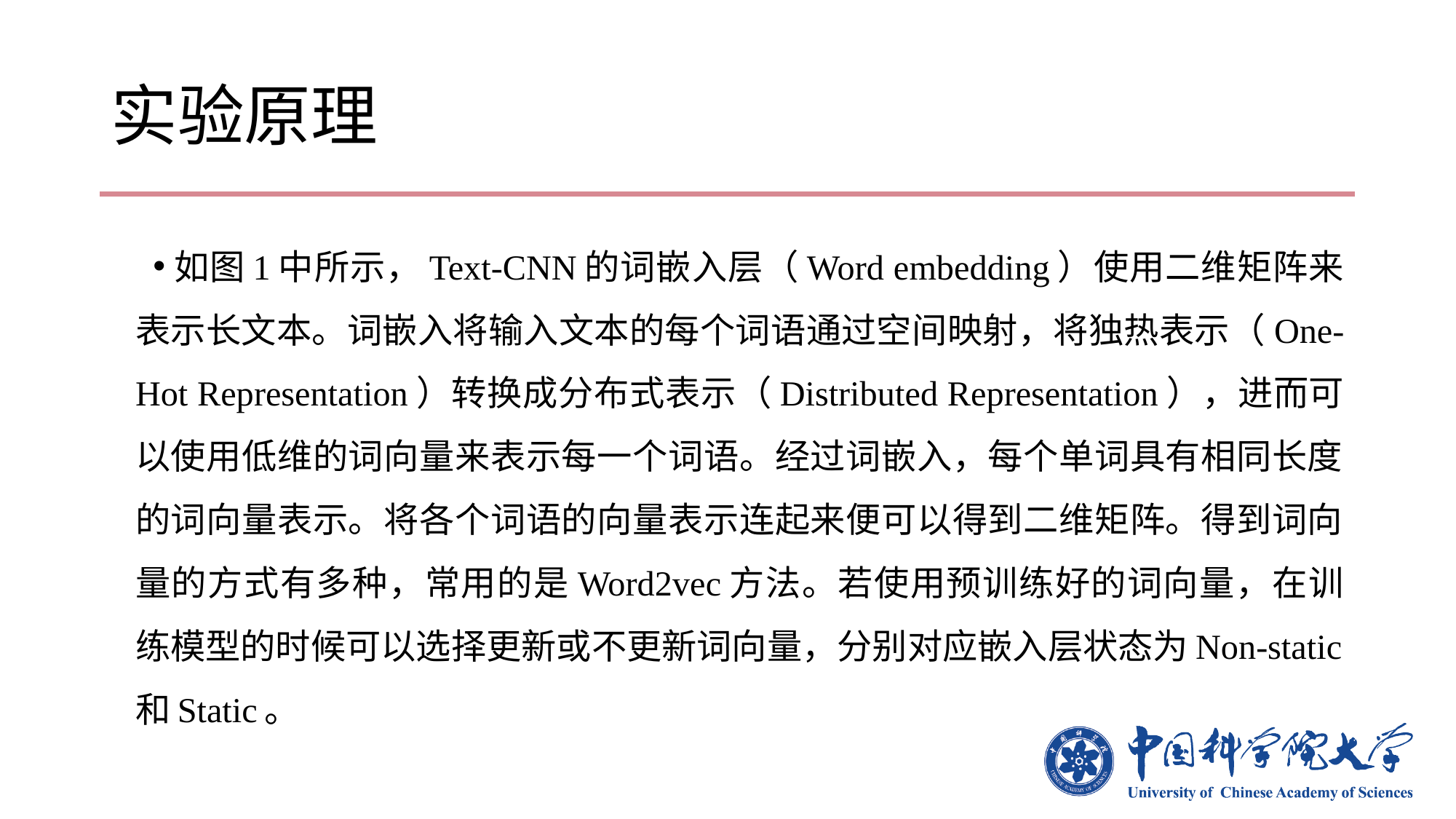

# 实验原理
如图1中所示，Text-CNN的词嵌入层（Word embedding）使用二维矩阵来表示长文本。词嵌入将输入文本的每个词语通过空间映射，将独热表示（One-Hot Representation）转换成分布式表示（Distributed Representation），进而可以使用低维的词向量来表示每一个词语。经过词嵌入，每个单词具有相同长度的词向量表示。将各个词语的向量表示连起来便可以得到二维矩阵。得到词向量的方式有多种，常用的是Word2vec方法。若使用预训练好的词向量，在训练模型的时候可以选择更新或不更新词向量，分别对应嵌入层状态为Non-static和Static。